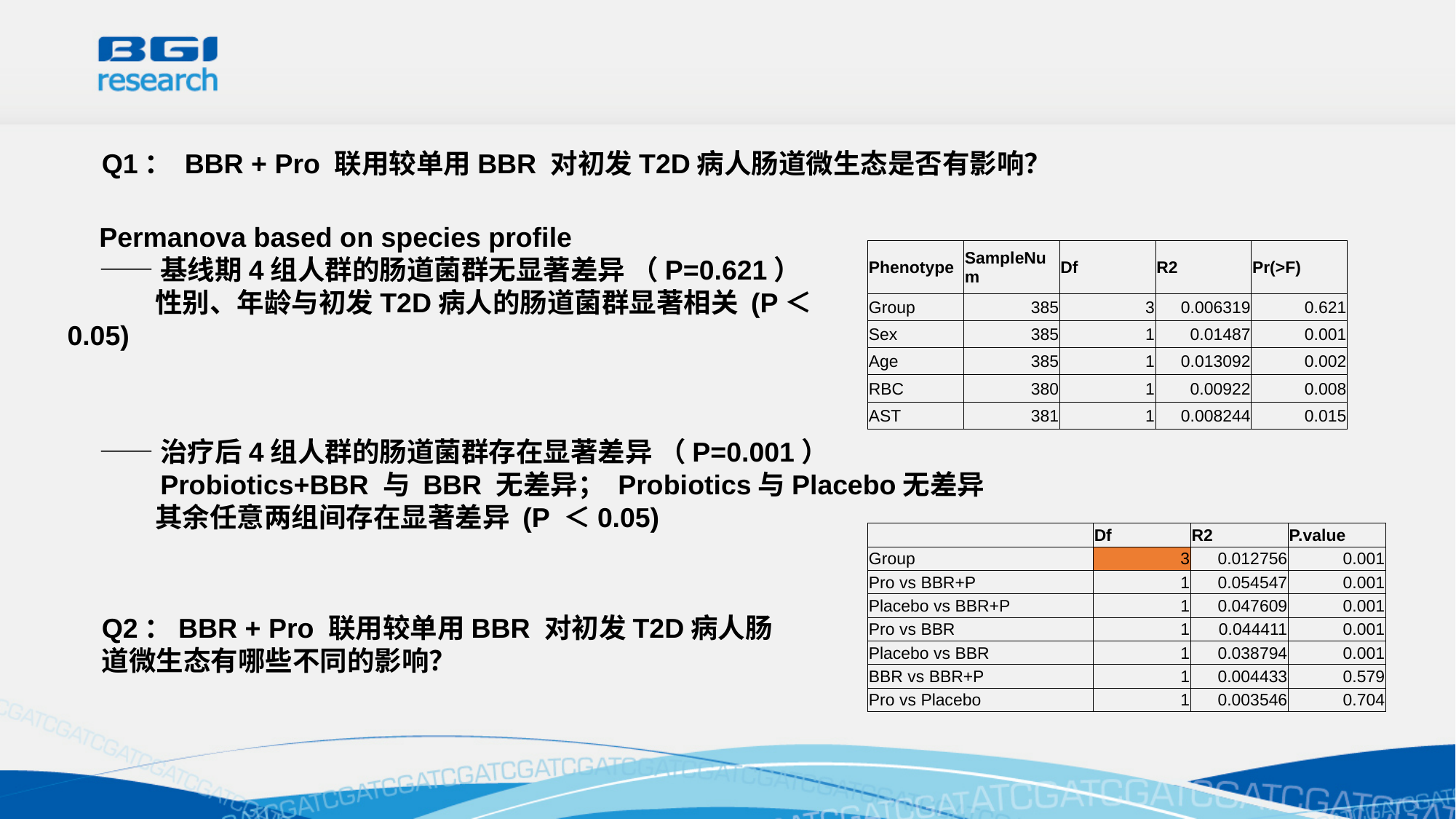

Q1： BBR + Pro 联用较单用BBR 对初发T2D病人肠道微生态是否有影响？
Permanova based on species profile
——基线期4组人群的肠道菌群无显著差异 （P=0.621）
        性别、年龄与初发T2D病人的肠道菌群显著相关 (P＜0.05)

| Phenotype | SampleNum | Df | R2 | Pr(>F) |
| --- | --- | --- | --- | --- |
| Group | 385 | 3 | 0.006319 | 0.621 |
| Sex | 385 | 1 | 0.01487 | 0.001 |
| Age | 385 | 1 | 0.013092 | 0.002 |
| RBC | 380 | 1 | 0.00922 | 0.008 |
| AST | 381 | 1 | 0.008244 | 0.015 |
——治疗后4组人群的肠道菌群存在显著差异 （P=0.001）
        Probiotics+BBR 与 BBR 无差异； Probiotics与Placebo无差异
        其余任意两组间存在显著差异 (P ＜0.05)

|  | Df | R2 | P.value |
| --- | --- | --- | --- |
| Group | 3 | 0.012756 | 0.001 |
| Pro vs BBR+P | 1 | 0.054547 | 0.001 |
| Placebo vs BBR+P | 1 | 0.047609 | 0.001 |
| Pro vs BBR | 1 | 0.044411 | 0.001 |
| Placebo vs BBR | 1 | 0.038794 | 0.001 |
| BBR vs BBR+P | 1 | 0.004433 | 0.579 |
| Pro vs Placebo | 1 | 0.003546 | 0.704 |
Q2：BBR + Pro 联用较单用BBR 对初发T2D病人肠道微生态有哪些不同的影响？